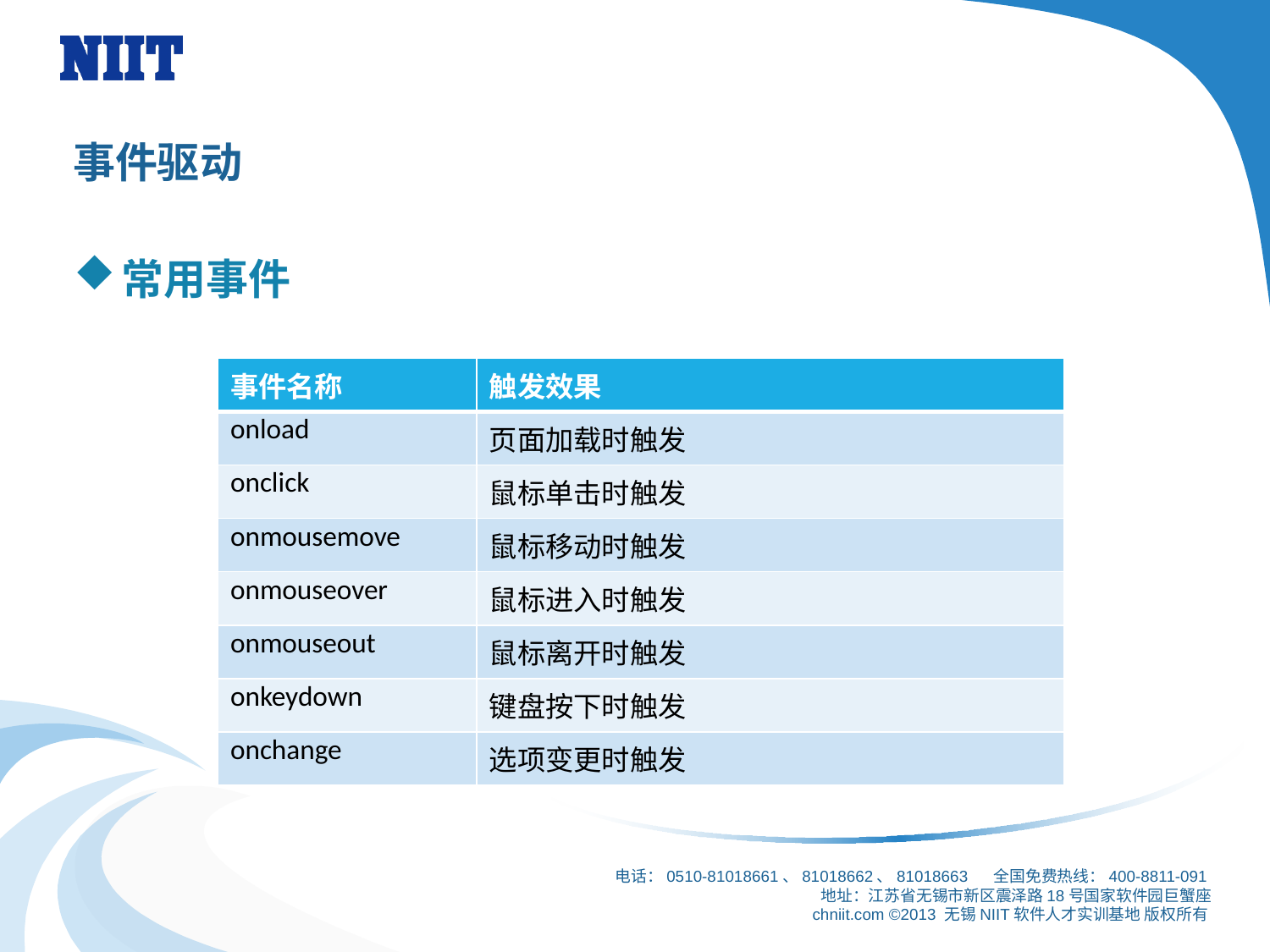

# 事件驱动
常用事件
| 事件名称 | 触发效果 |
| --- | --- |
| onload | 页面加载时触发 |
| onclick | 鼠标单击时触发 |
| onmousemove | 鼠标移动时触发 |
| onmouseover | 鼠标进入时触发 |
| onmouseout | 鼠标离开时触发 |
| onkeydown | 键盘按下时触发 |
| onchange | 选项变更时触发 |